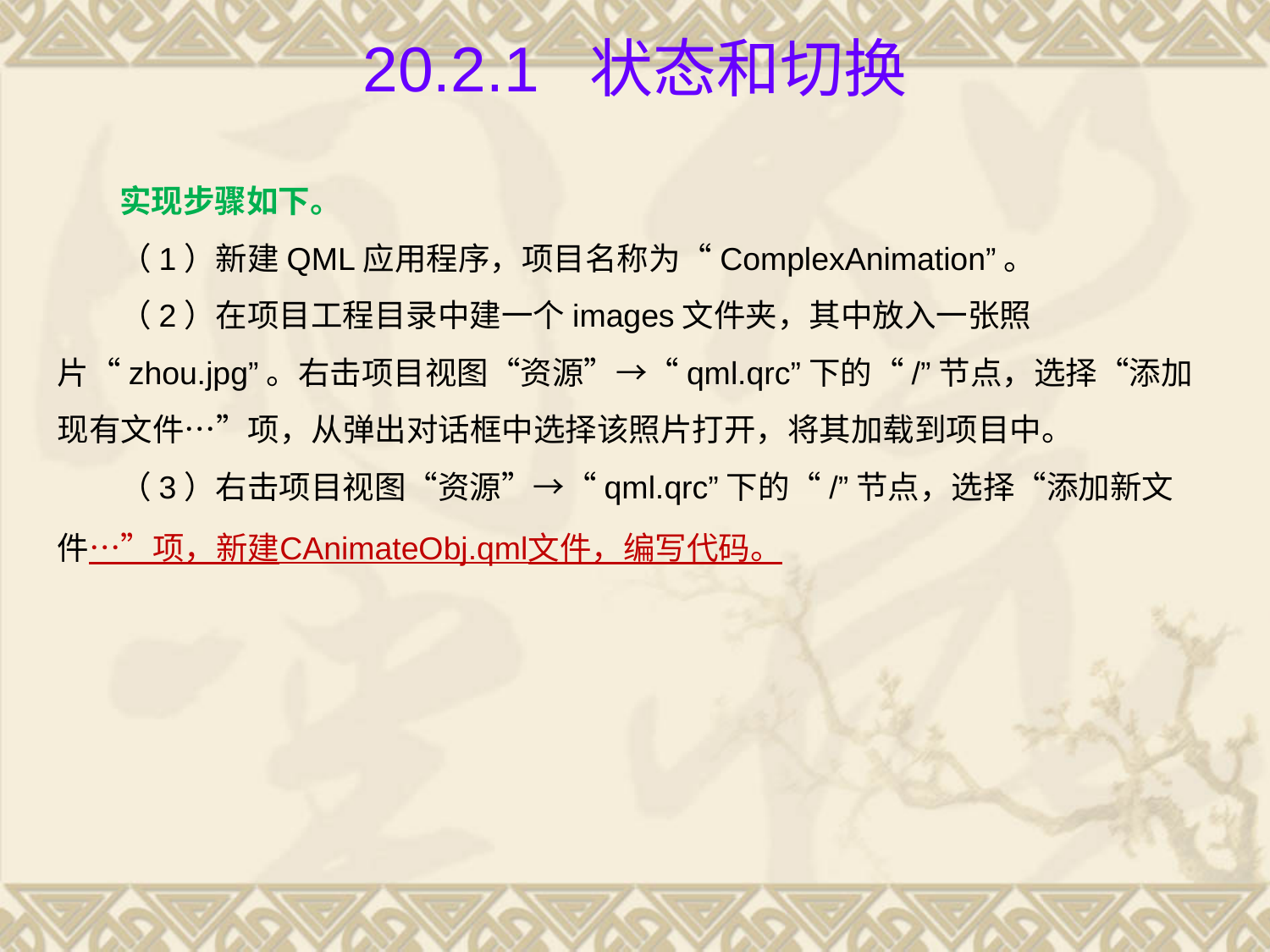

# 20.2.1  状态和切换
实现步骤如下。
（1）新建QML应用程序，项目名称为“ComplexAnimation”。
（2）在项目工程目录中建一个images文件夹，其中放入一张照片“zhou.jpg”。右击项目视图“资源”→“qml.qrc”下的“/”节点，选择“添加现有文件…”项，从弹出对话框中选择该照片打开，将其加载到项目中。
（3）右击项目视图“资源”→“qml.qrc”下的“/”节点，选择“添加新文件…”项，新建CAnimateObj.qml文件，编写代码。